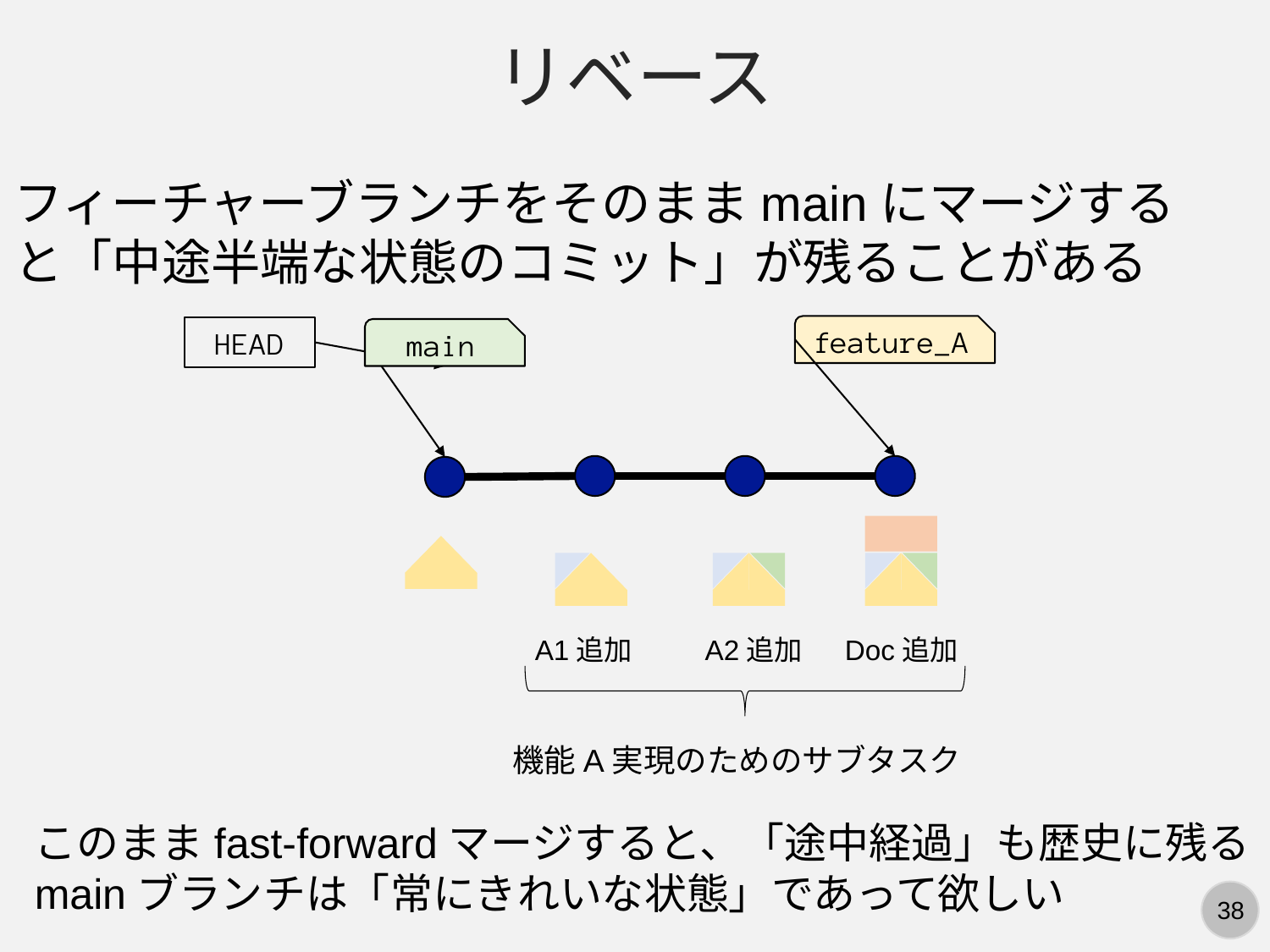

リベース
フィーチャーブランチをそのままmainにマージすると「中途半端な状態のコミット」が残ることがある
feature_A
HEAD
main

A1追加
A2追加
Doc追加
機能A実現のためのサブタスク
このままfast-forwardマージすると、「途中経過」も歴史に残る
mainブランチは「常にきれいな状態」であって欲しい